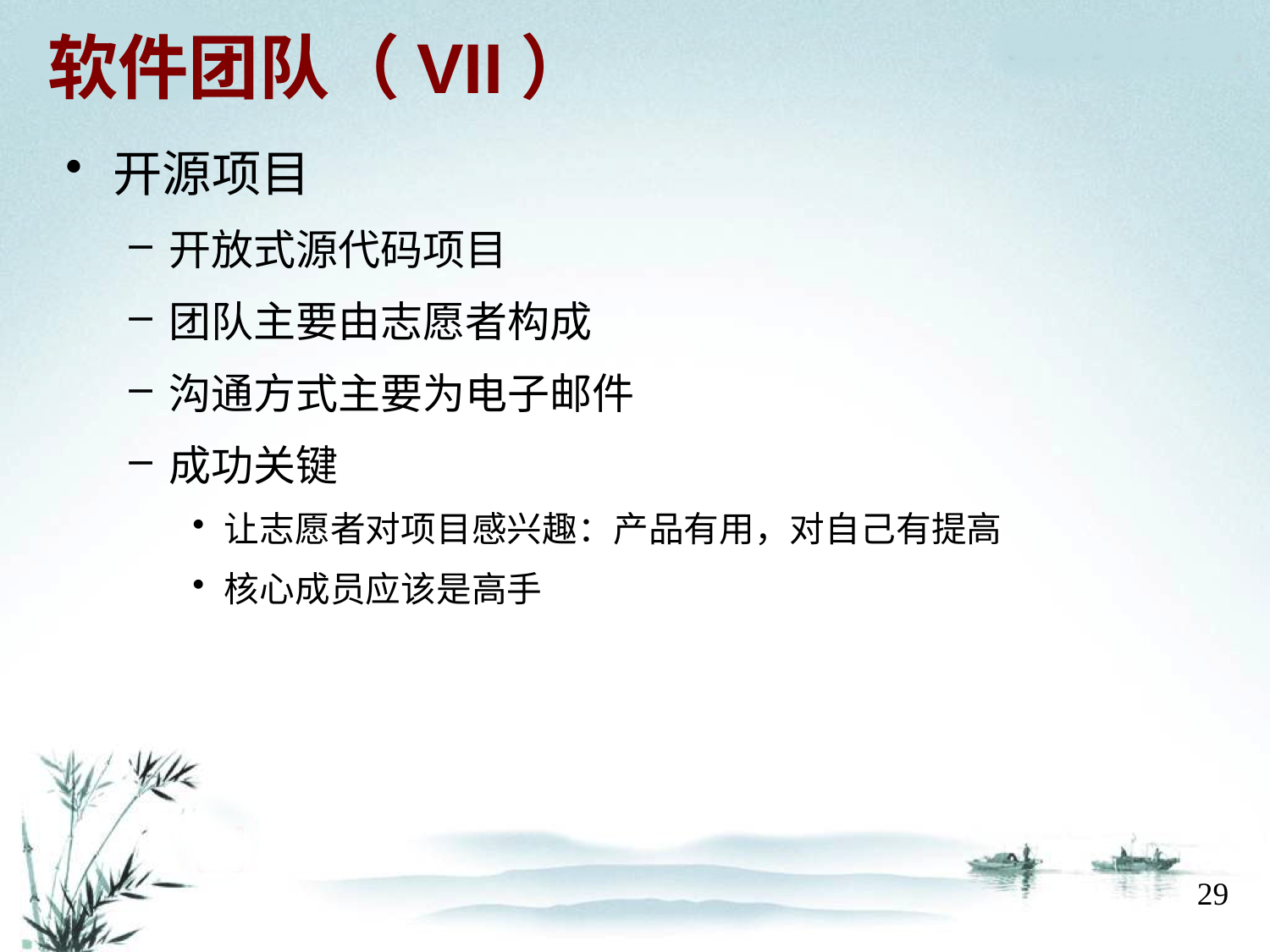

# 软件团队（VII）
开源项目
开放式源代码项目
团队主要由志愿者构成
沟通方式主要为电子邮件
成功关键
让志愿者对项目感兴趣：产品有用，对自己有提高
核心成员应该是高手
29